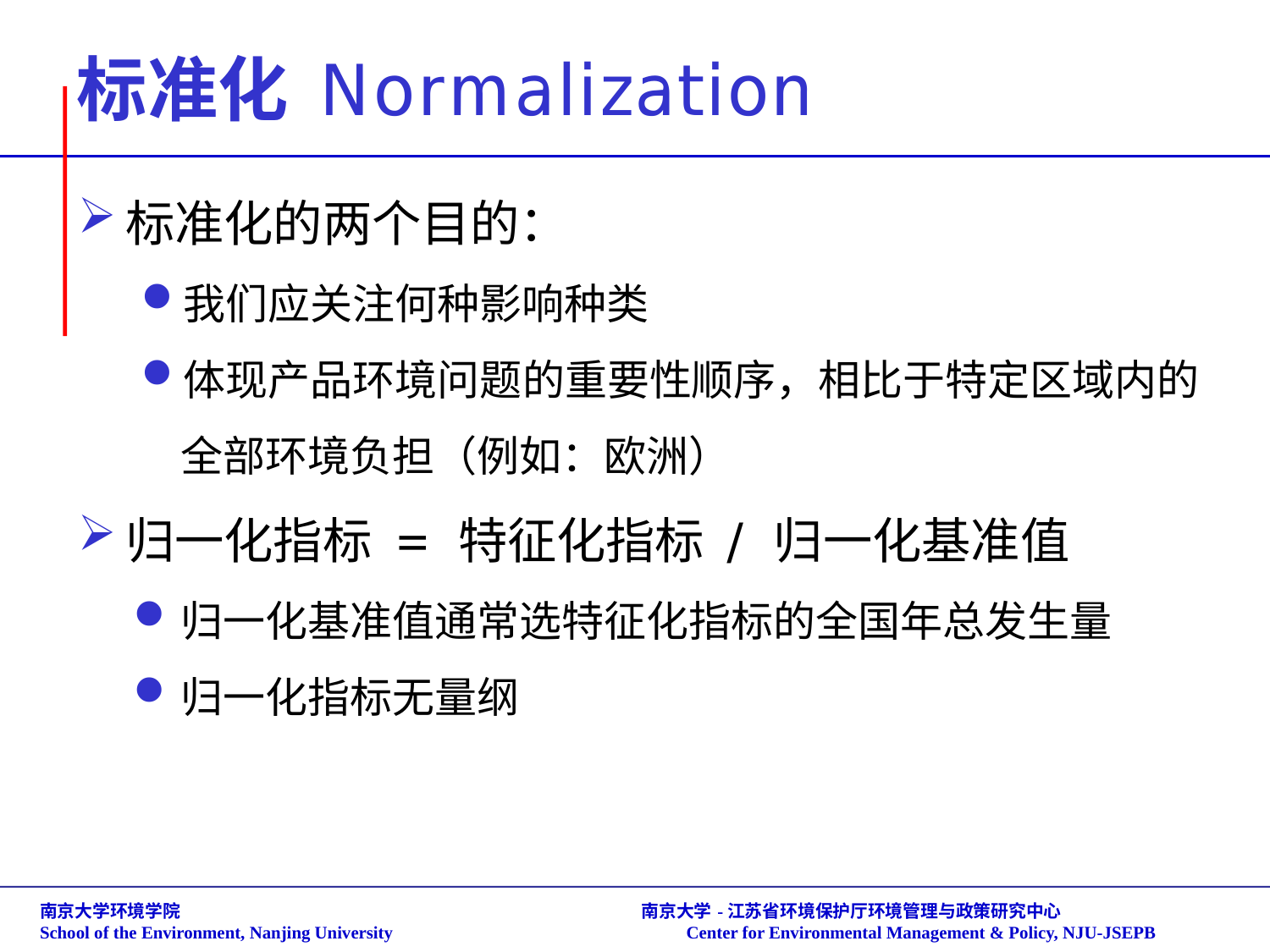

# 标准化 Normalization
标准化的两个目的：
我们应关注何种影响种类
体现产品环境问题的重要性顺序，相比于特定区域内的全部环境负担（例如：欧洲）
归一化指标 = 特征化指标 / 归一化基准值
归一化基准值通常选特征化指标的全国年总发生量
归一化指标无量纲